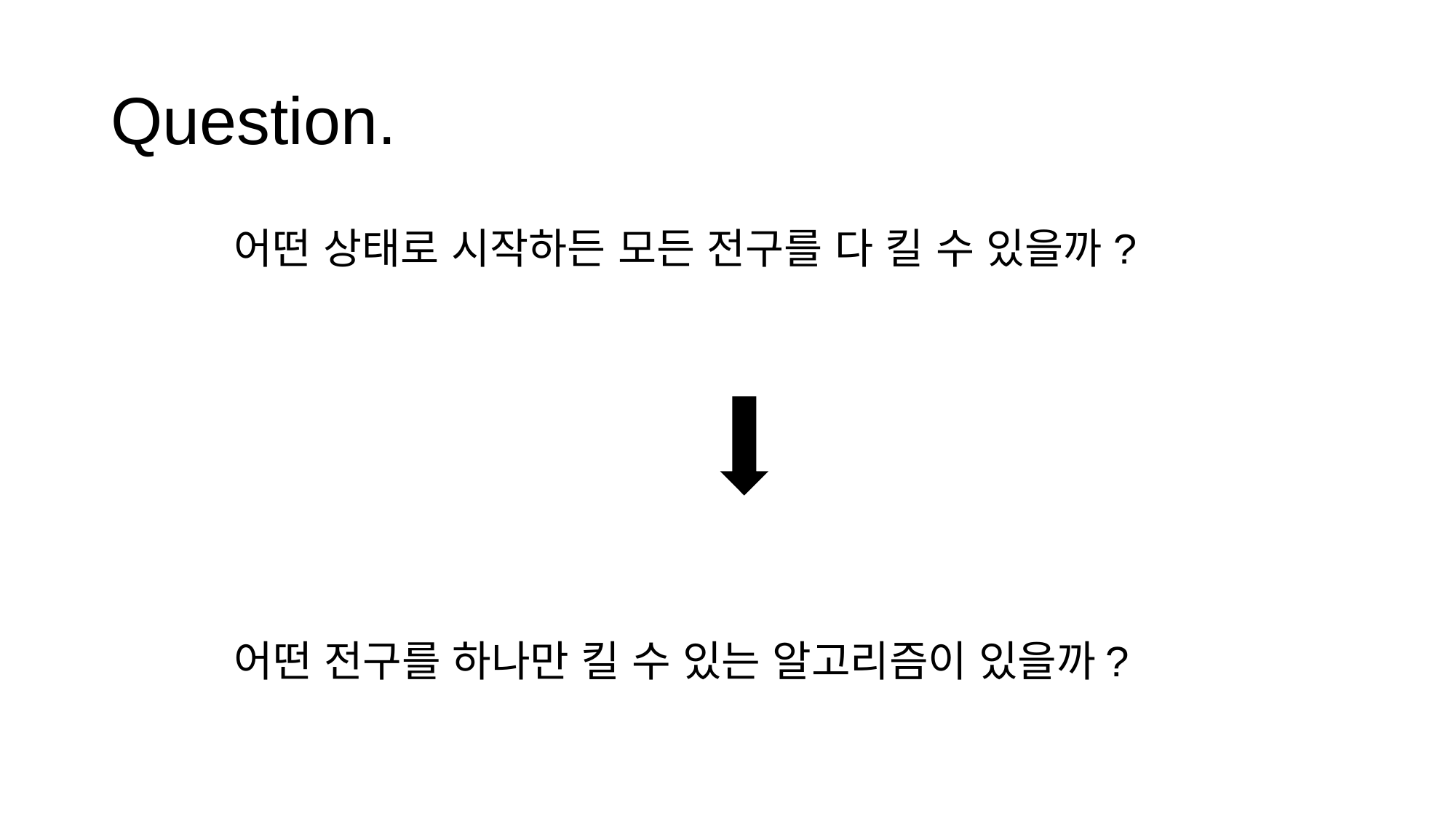

# Question.
어떤 상태로 시작하든 모든 전구를 다 킬 수 있을까?

어떤 전구를 하나만 킬 수 있는 알고리즘이 있을까?